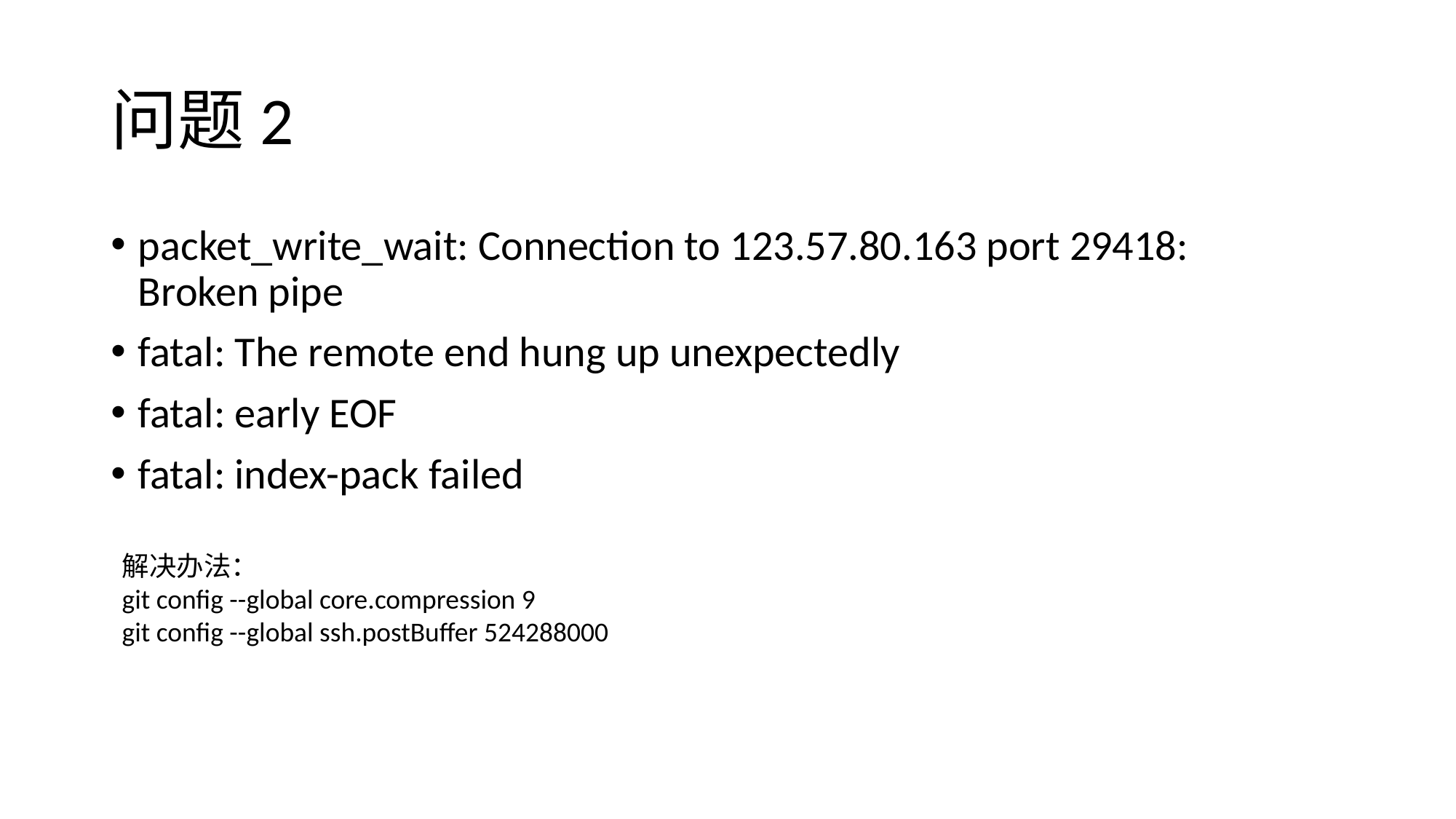

# 问题2
packet_write_wait: Connection to 123.57.80.163 port 29418: Broken pipe
fatal: The remote end hung up unexpectedly
fatal: early EOF
fatal: index-pack failed
解决办法：
git config --global core.compression 9
git config --global ssh.postBuffer 524288000